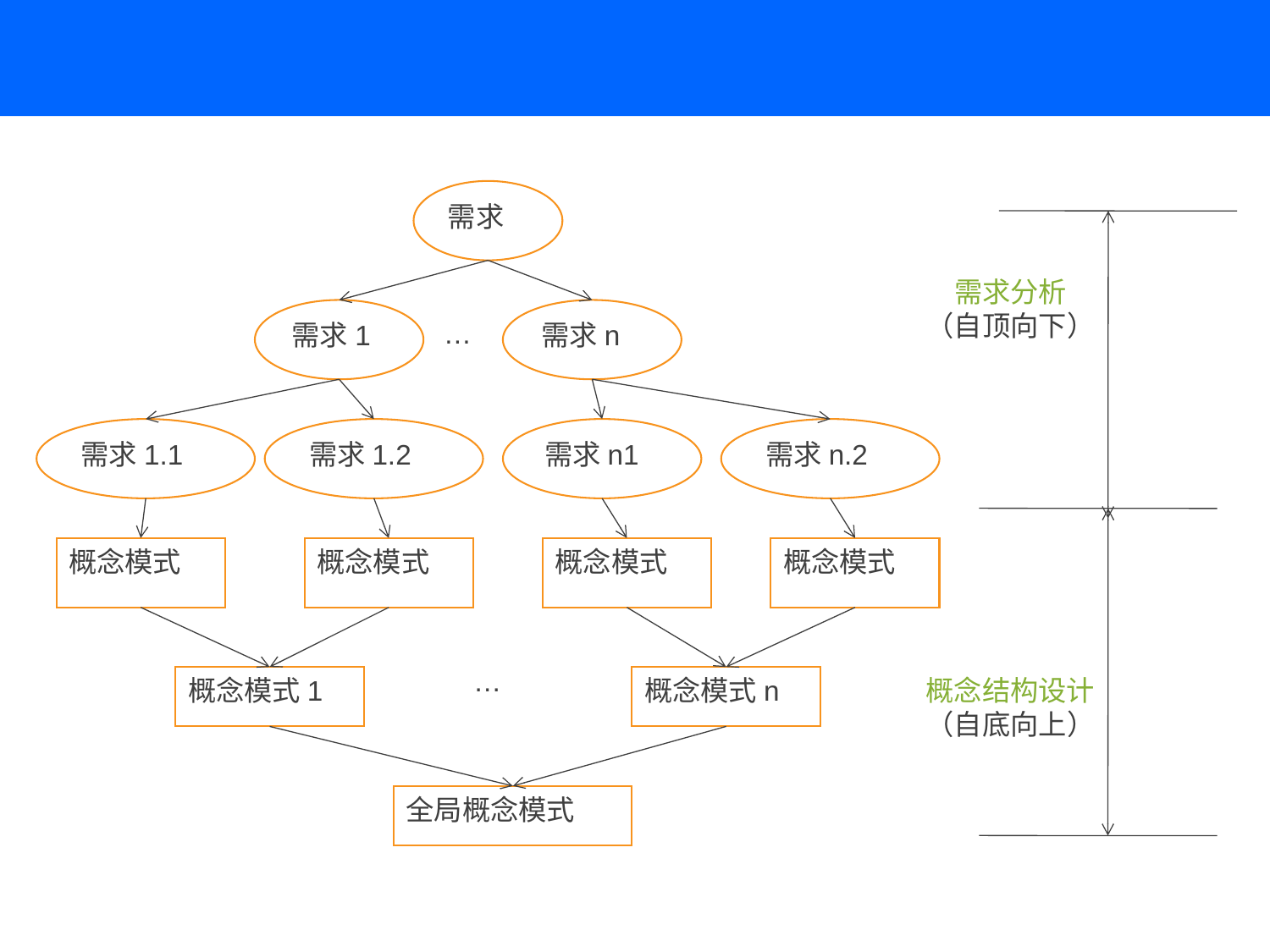

#
需求
需求分析
（自顶向下）
需求1
需求n
…
需求1.1
需求1.2
需求n1
需求n.2
概念模式
概念模式
概念模式
概念模式
…
概念模式1
概念模式n
概念结构设计
（自底向上）
全局概念模式